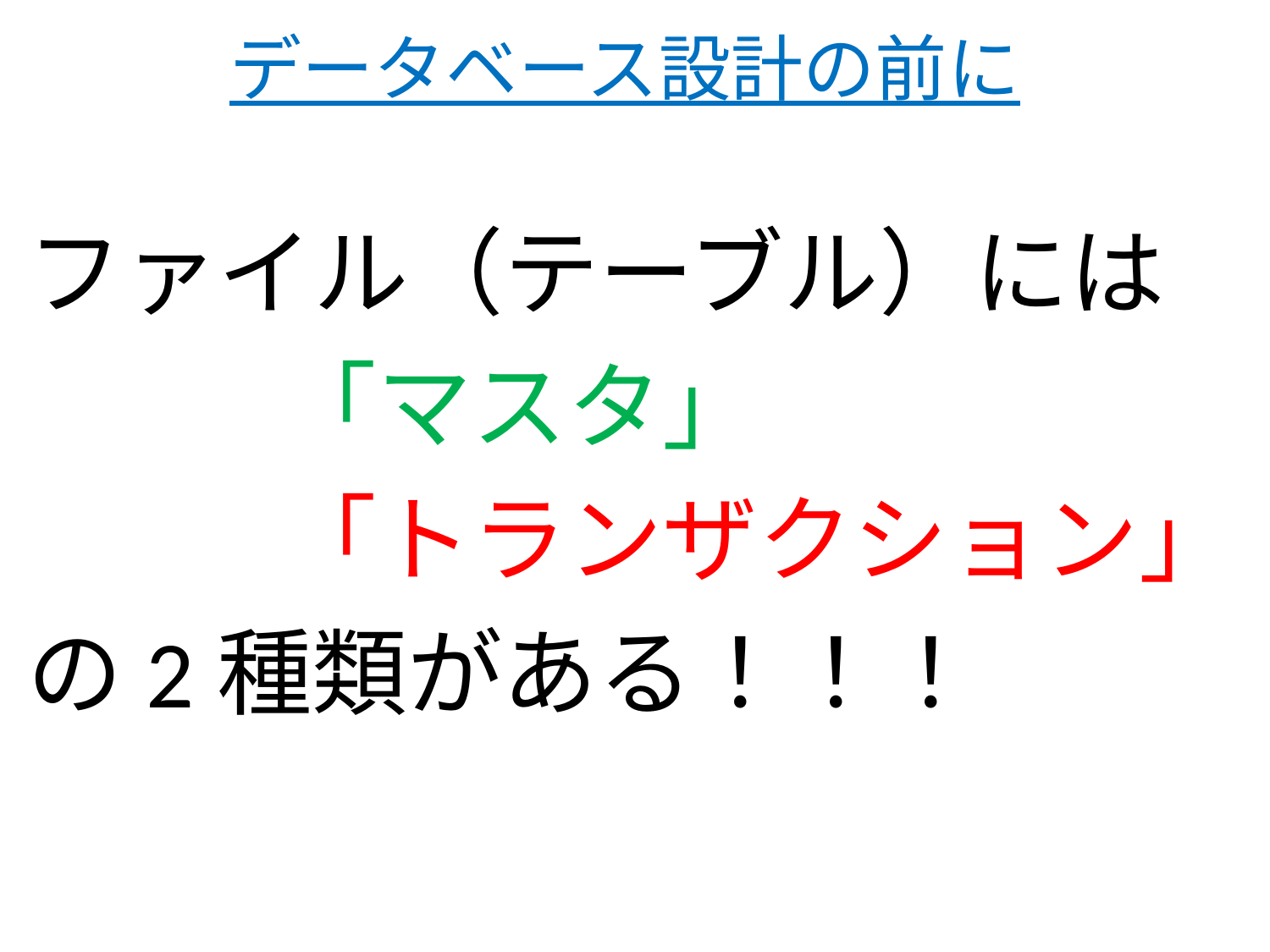

# データベース設計の前に
ファイル（テーブル）には
		「マスタ」
		「トランザクション」
の2種類がある！！！